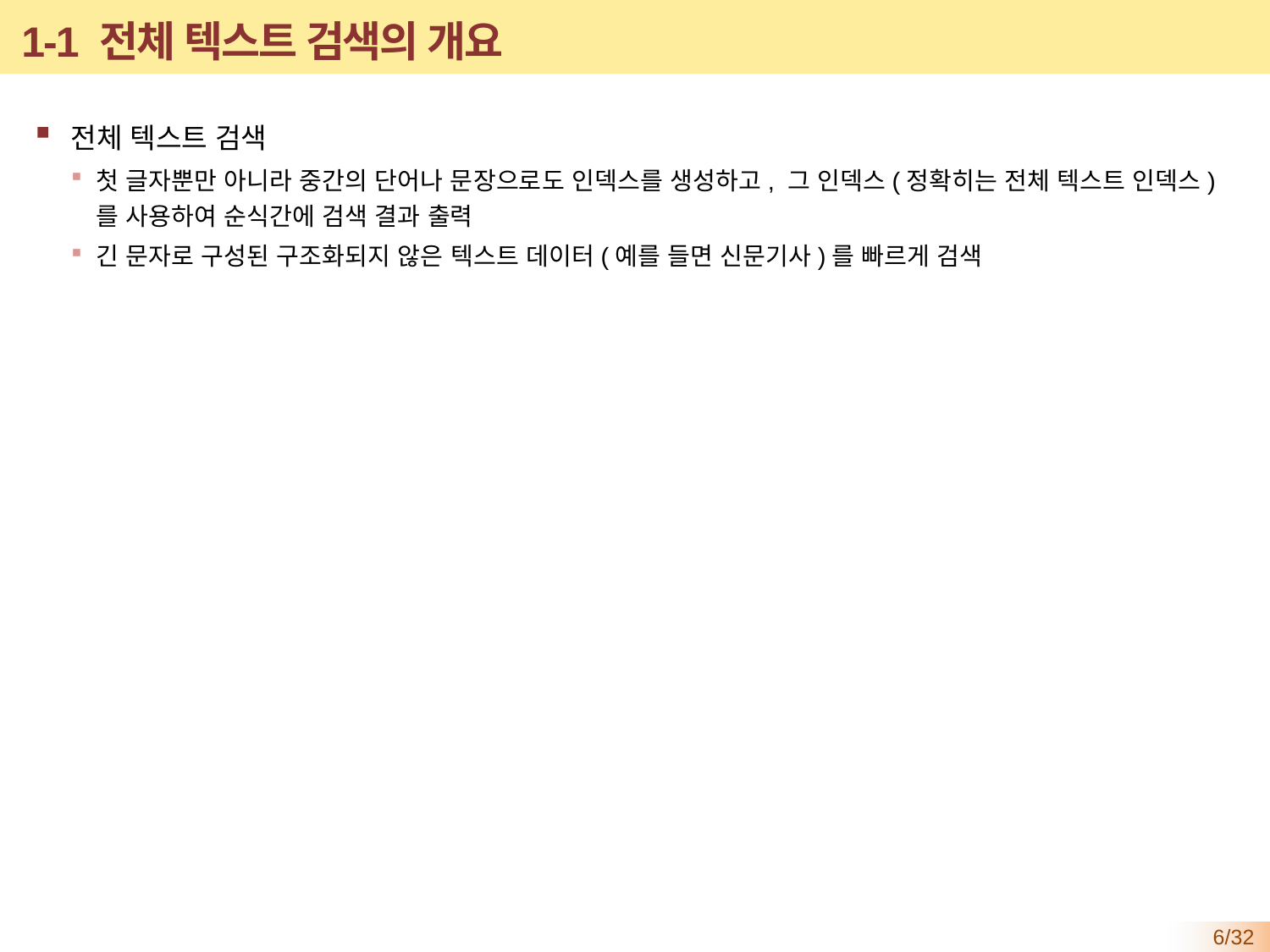

# 1-1 전체 텍스트 검색의 개요
전체 텍스트 검색
첫 글자뿐만 아니라 중간의 단어나 문장으로도 인덱스를 생성하고, 그 인덱스(정확히는 전체 텍스트 인덱스)를 사용하여 순식간에 검색 결과 출력
긴 문자로 구성된 구조화되지 않은 텍스트 데이터(예를 들면 신문기사)를 빠르게 검색